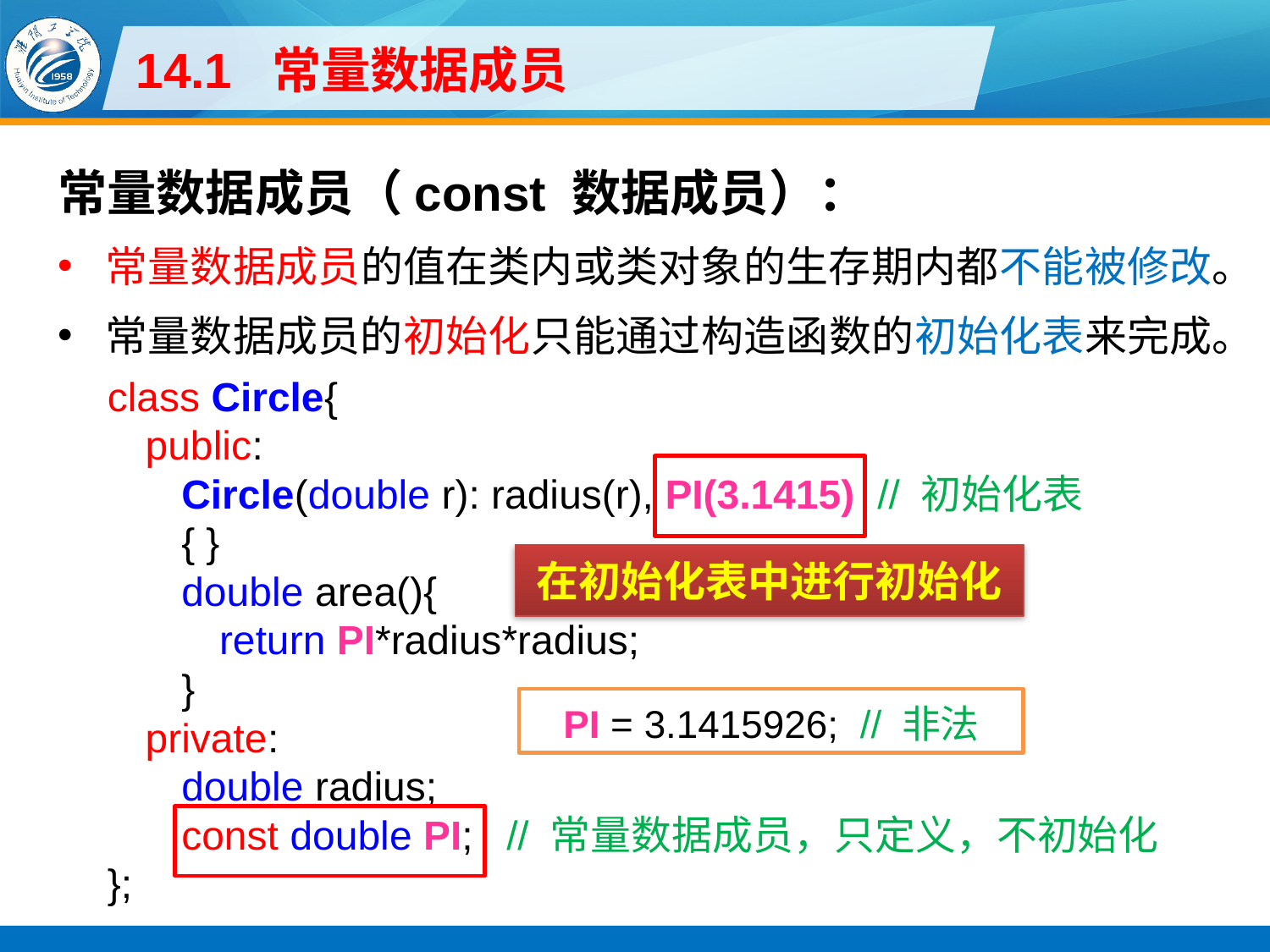

# 14.1  常量数据成员
常量数据成员（const 数据成员）：
常量数据成员的值在类内或类对象的生存期内都不能被修改。
常量数据成员的初始化只能通过构造函数的初始化表来完成。
class Circle{
public:
Circle(double r): radius(r), PI(3.1415)  // 初始化表
{ }
double area(){
return PI*radius*radius;
}
private:
double radius;
const double PI;   // 常量数据成员，只定义，不初始化
};

在初始化表中进行初始化
PI = 3.1415926;  // 非法